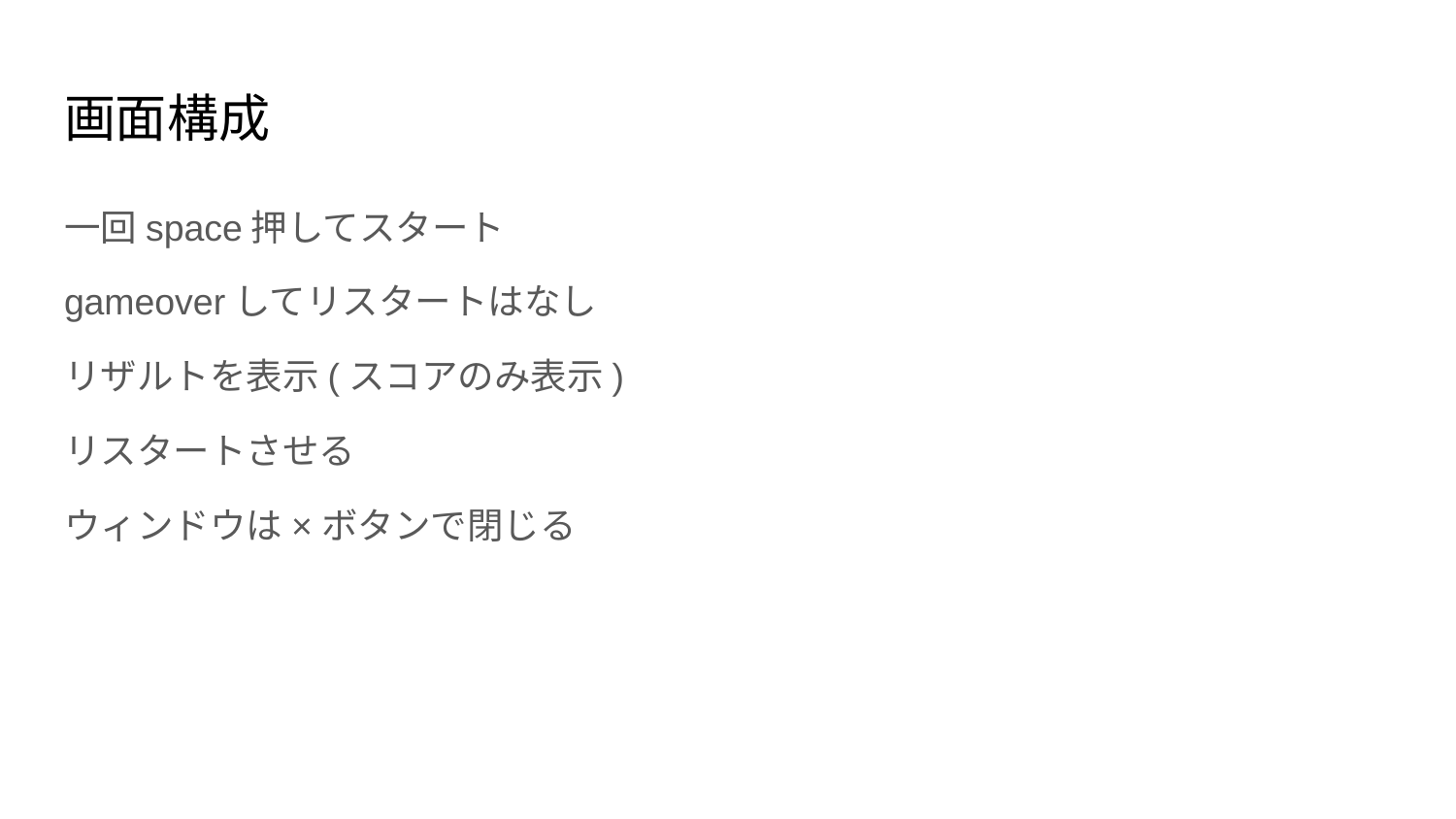

# 画面構成
一回space押してスタート
gameoverしてリスタートはなし
リザルトを表示(スコアのみ表示)
リスタートさせる
ウィンドウは×ボタンで閉じる